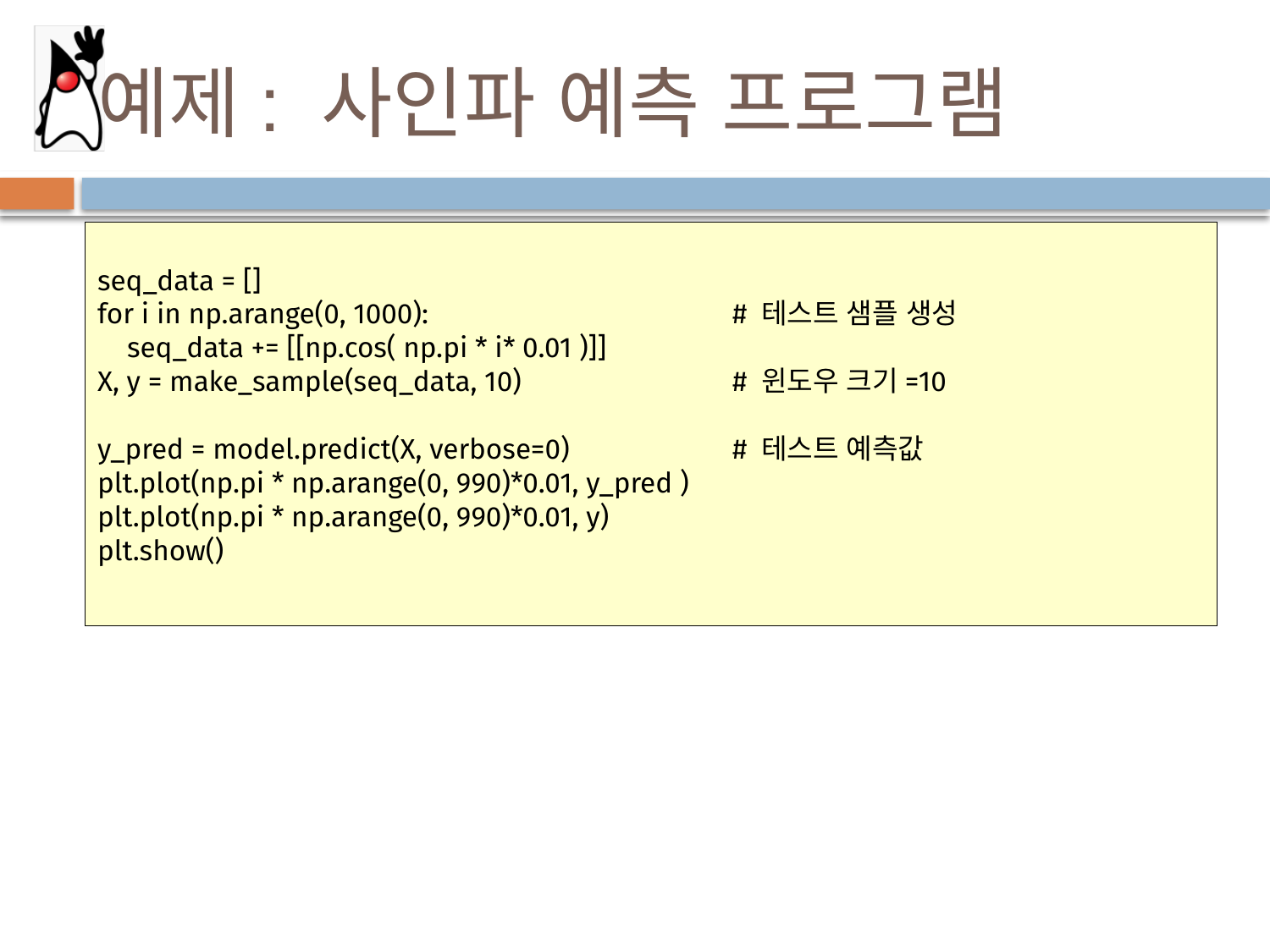

# 예제: 사인파 예측 프로그램

seq_data = []
for i in np.arange(0, 1000):			# 테스트 샘플 생성
    seq_data += [[np.cos( np.pi * i* 0.01 )]]
X, y = make_sample(seq_data, 10)		# 윈도우 크기=10

y_pred = model.predict(X, verbose=0)		# 테스트 예측값
plt.plot(np.pi * np.arange(0, 990)*0.01, y_pred )
plt.plot(np.pi * np.arange(0, 990)*0.01, y)
plt.show()